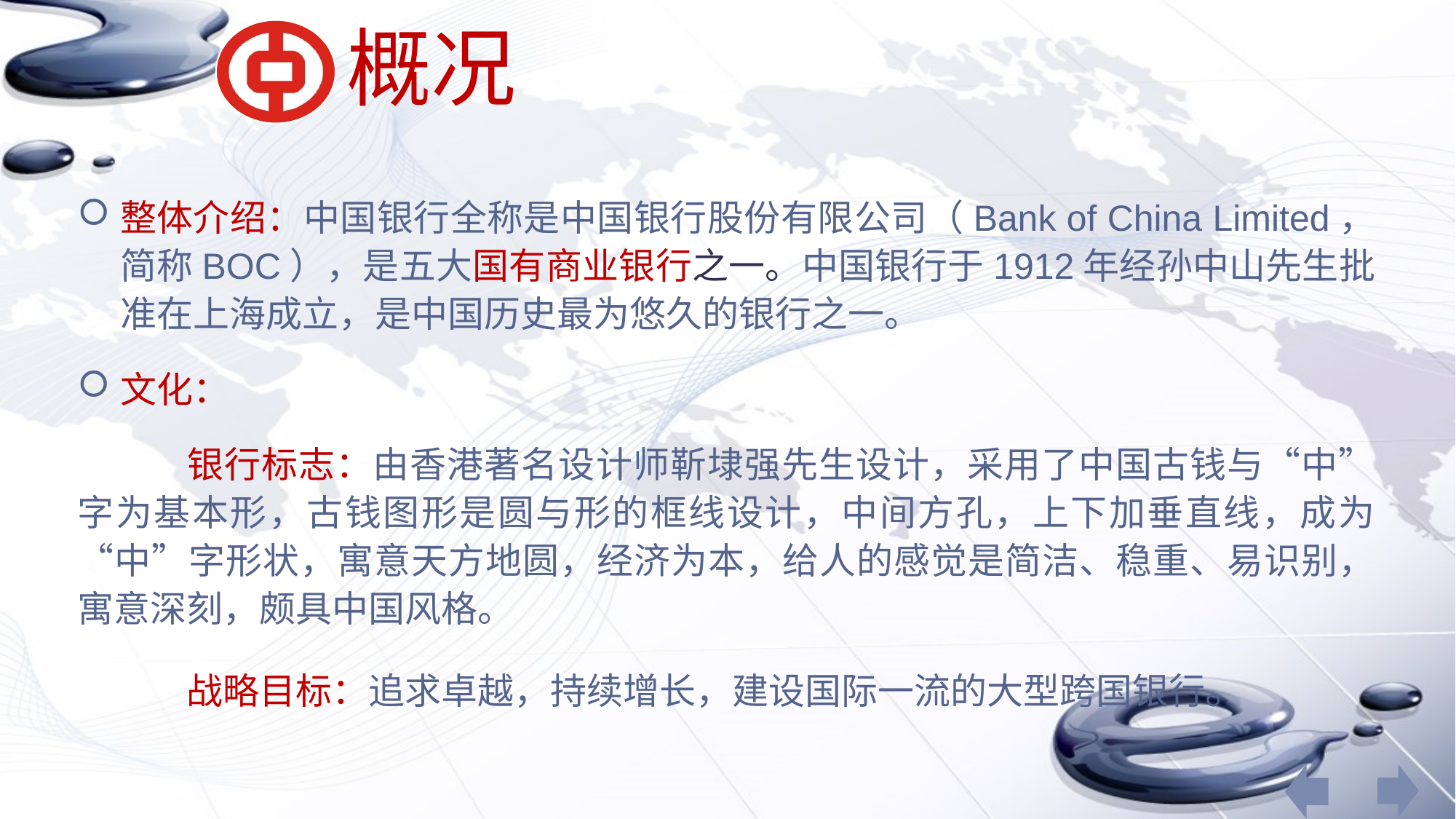

# 概况
整体介绍：中国银行全称是中国银行股份有限公司（Bank of China Limited，简称BOC），是五大国有商业银行之一。中国银行于1912年经孙中山先生批准在上海成立，是中国历史最为悠久的银行之一。
文化：
	银行标志：由香港著名设计师靳埭强先生设计，采用了中国古钱与“中”字为基本形，古钱图形是圆与形的框线设计，中间方孔，上下加垂直线，成为“中”字形状，寓意天方地圆，经济为本，给人的感觉是简洁、稳重、易识别，寓意深刻，颇具中国风格。
	战略目标：追求卓越，持续增长，建设国际一流的大型跨国银行。